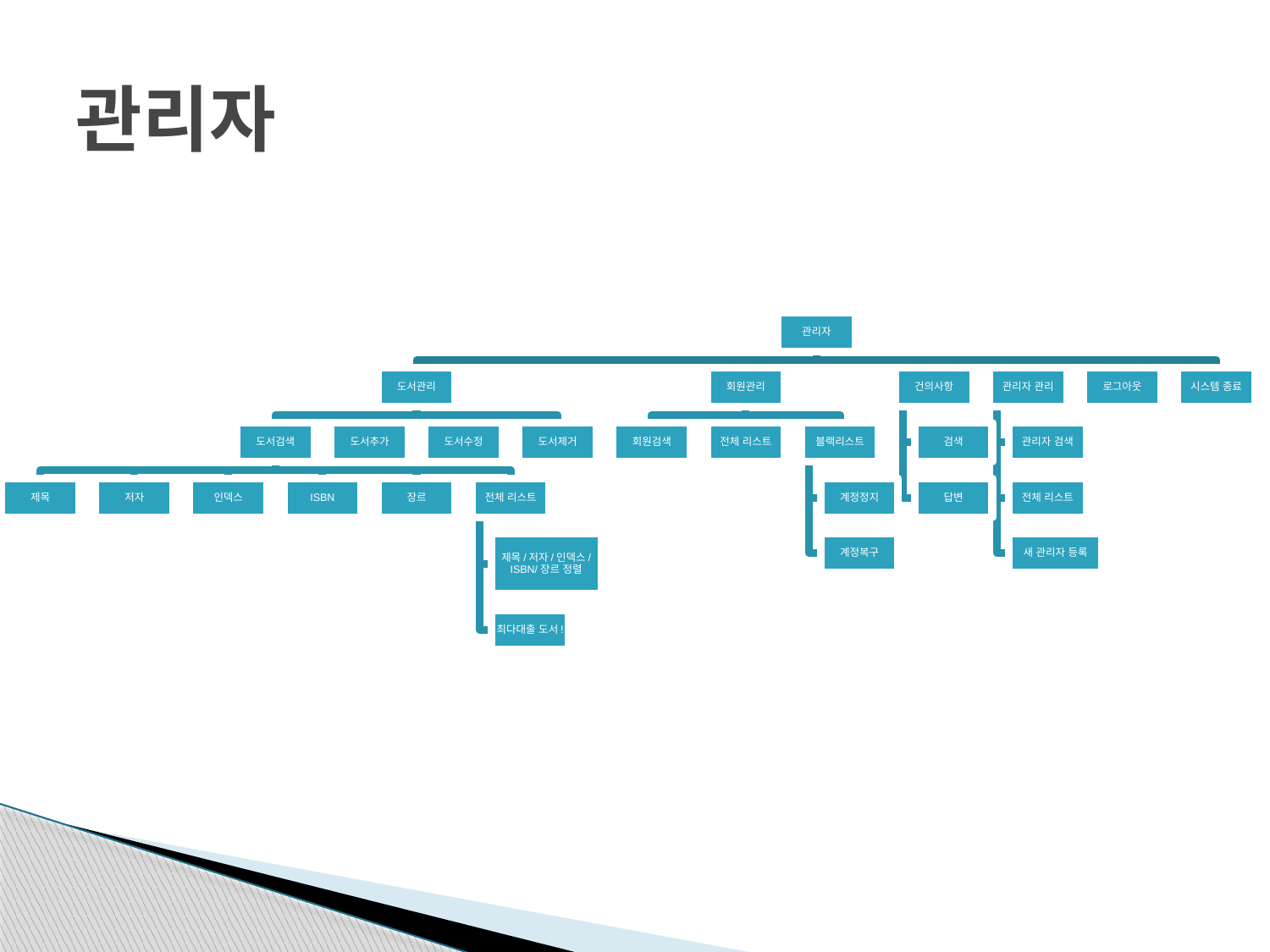

# 관리자
관리자
도서관리
도서검색
제목
저자
인덱스
ISBN
장르
전체 리스트
제목/저자/인덱스/ISBN/장르 정렬
최다대출 도서!
도서추가
도서수정
도서제거
회원관리
회원검색
전체 리스트
블랙리스트
계정정지
계정복구
건의사항
검색
답변
관리자 관리
관리자 검색
전체 리스트
새 관리자 등록
로그아웃
시스템 종료